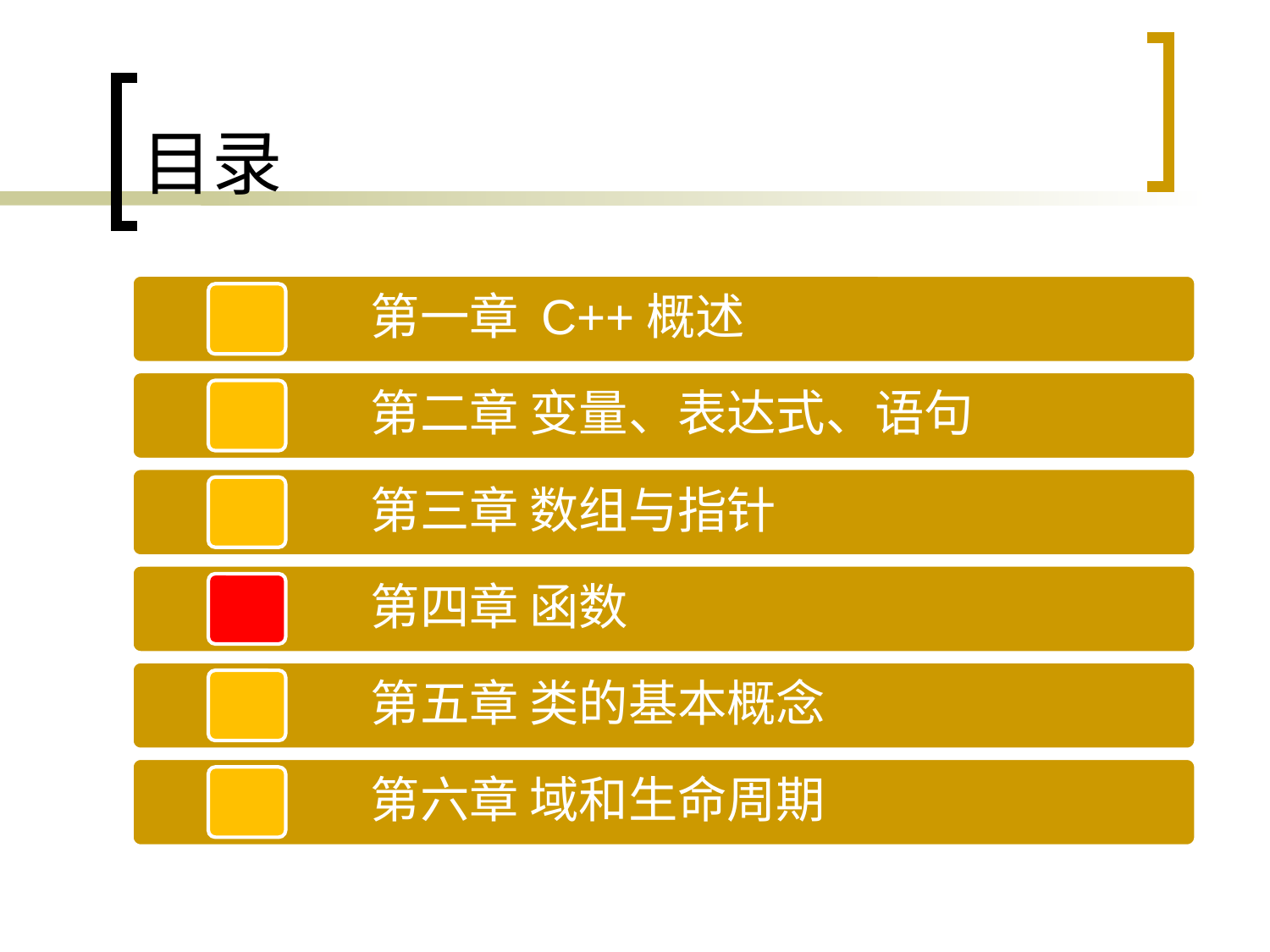

# 目录
第一章 C++概述
第二章 变量、表达式、语句
第三章 数组与指针
第四章 函数
第五章 类的基本概念
第六章 域和生命周期